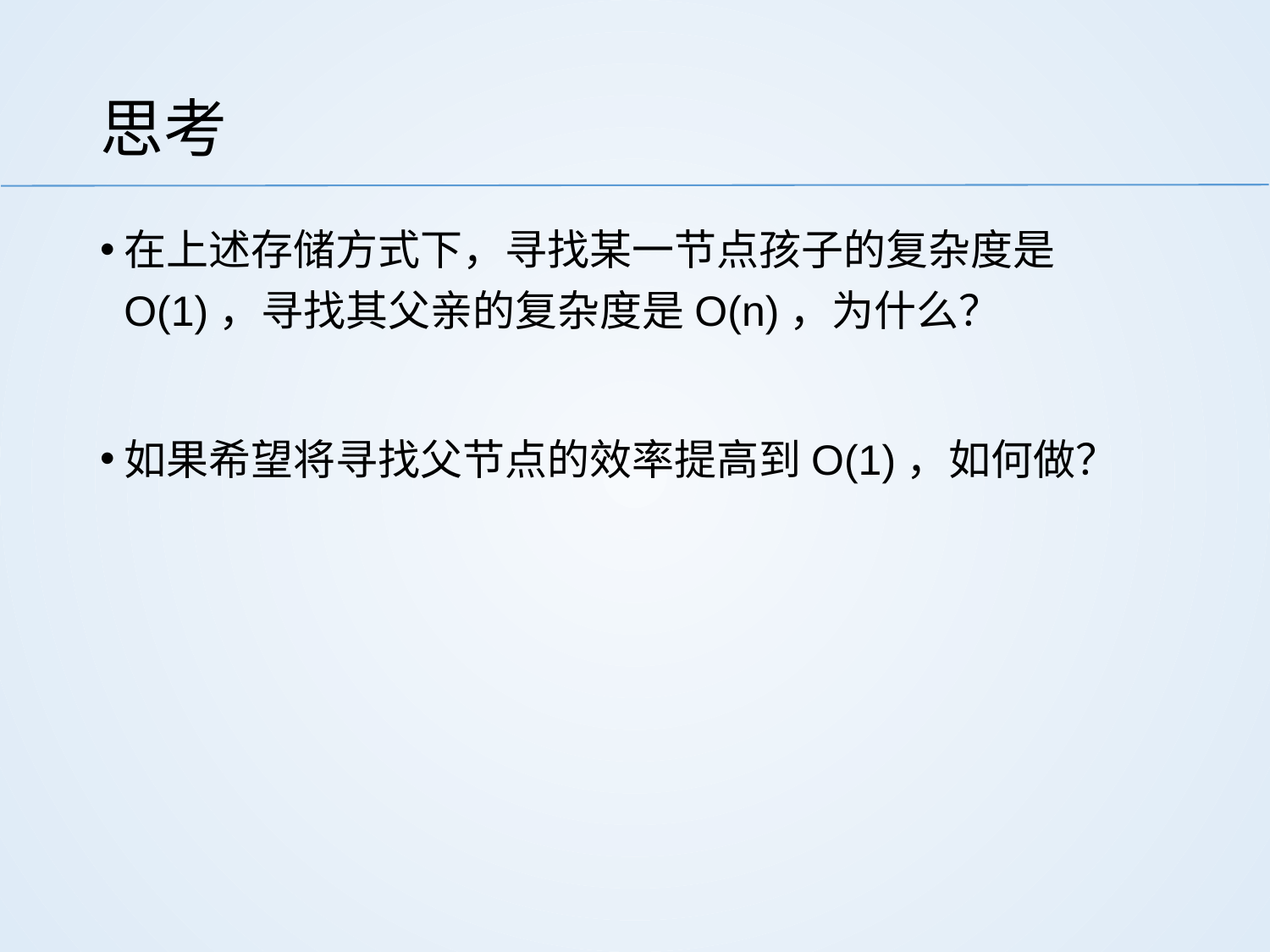

# 思考
在上述存储方式下，寻找某一节点孩子的复杂度是O(1)，寻找其父亲的复杂度是O(n)，为什么？

如果希望将寻找父节点的效率提高到O(1)，如何做？
41